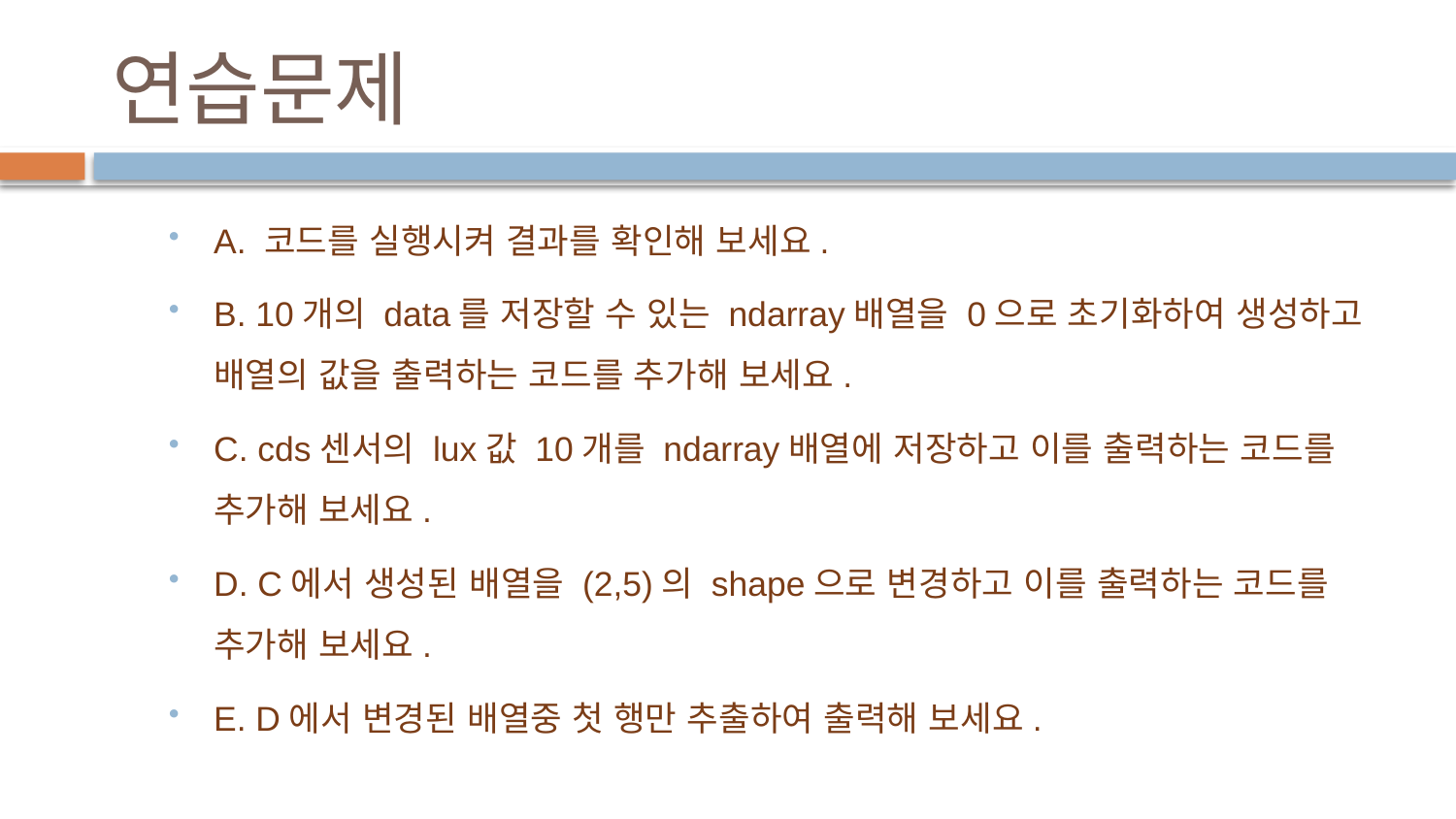

# 연습문제
A. 코드를 실행시켜 결과를 확인해 보세요.
B. 10개의 data를 저장할 수 있는 ndarray배열을 0으로 초기화하여 생성하고 배열의 값을 출력하는 코드를 추가해 보세요.
C. cds센서의 lux값 10개를 ndarray배열에 저장하고 이를 출력하는 코드를 추가해 보세요.
D. C에서 생성된 배열을 (2,5)의 shape으로 변경하고 이를 출력하는 코드를 추가해 보세요.
E. D에서 변경된 배열중 첫 행만 추출하여 출력해 보세요.